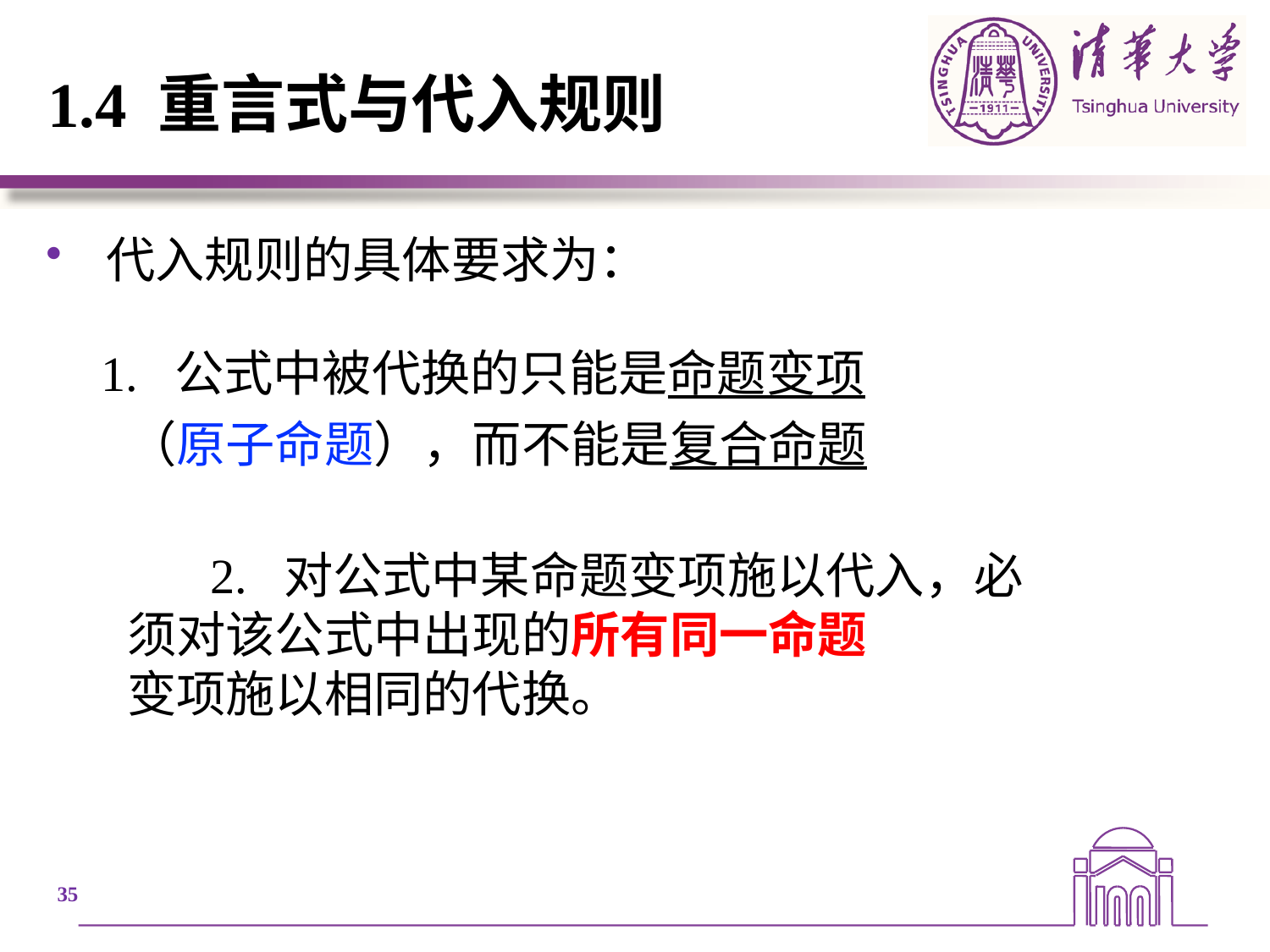

# 1.4 重言式与代入规则
 代入规则的具体要求为：

    1.  公式中被代换的只能是命题变项
    （原子命题），而不能是复合命题
	2.  对公式中某命题变项施以代入，必
    须对该公式中出现的所有同一命题
    变项施以相同的代换。